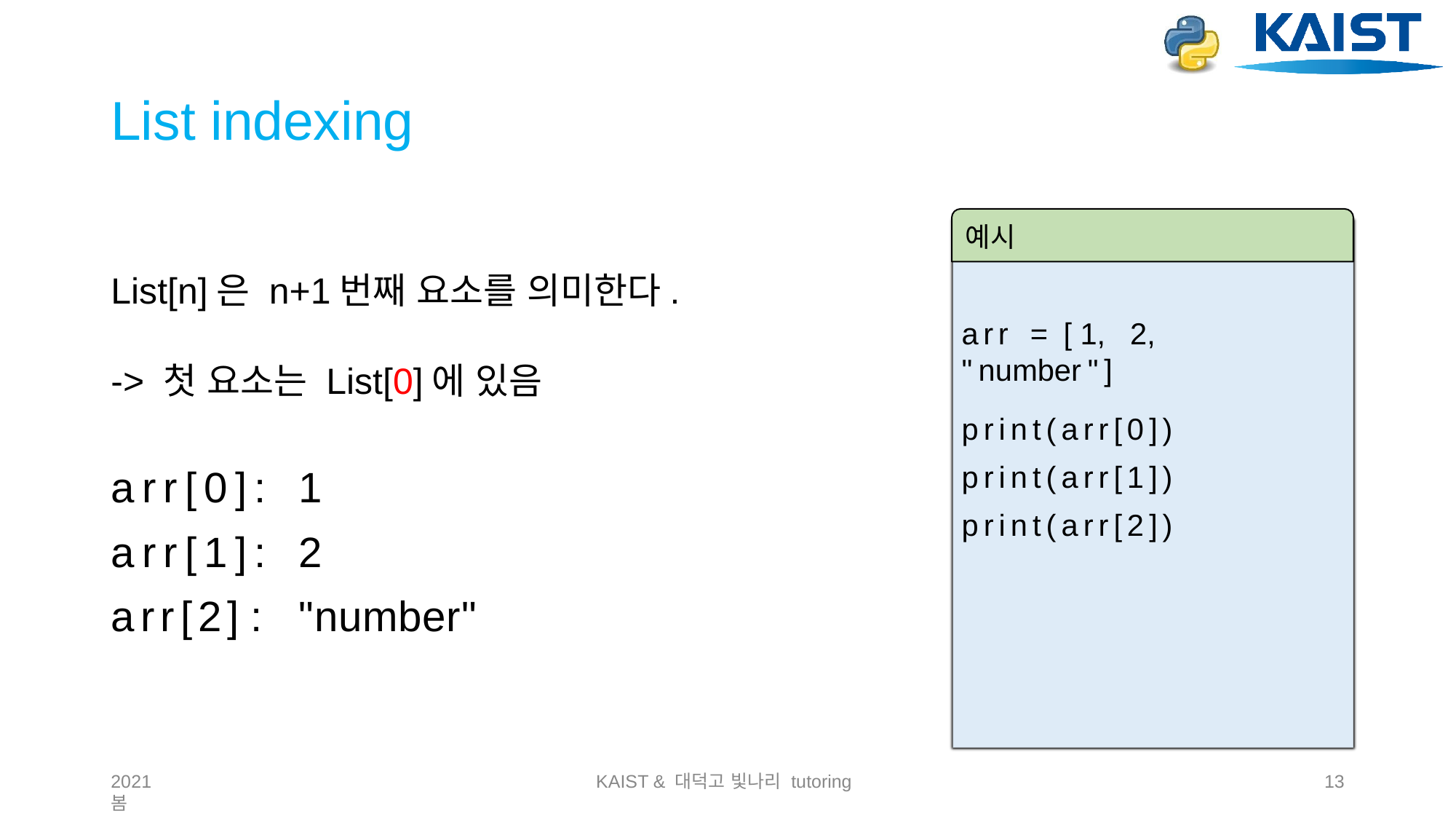

# List indexing

예시
List[n]은 n+1번째 요소를 의미한다.

-> 첫 요소는 List[0]에 있음

arr	=	[1,	2,	"number"]
print(arr[0])
print(arr[1])
print(arr[2])
arr[0]:	1
arr[1]:	2
arr[2]:	"number"
2021 봄
KAIST & 대덕고 빛나리 tutoring
13